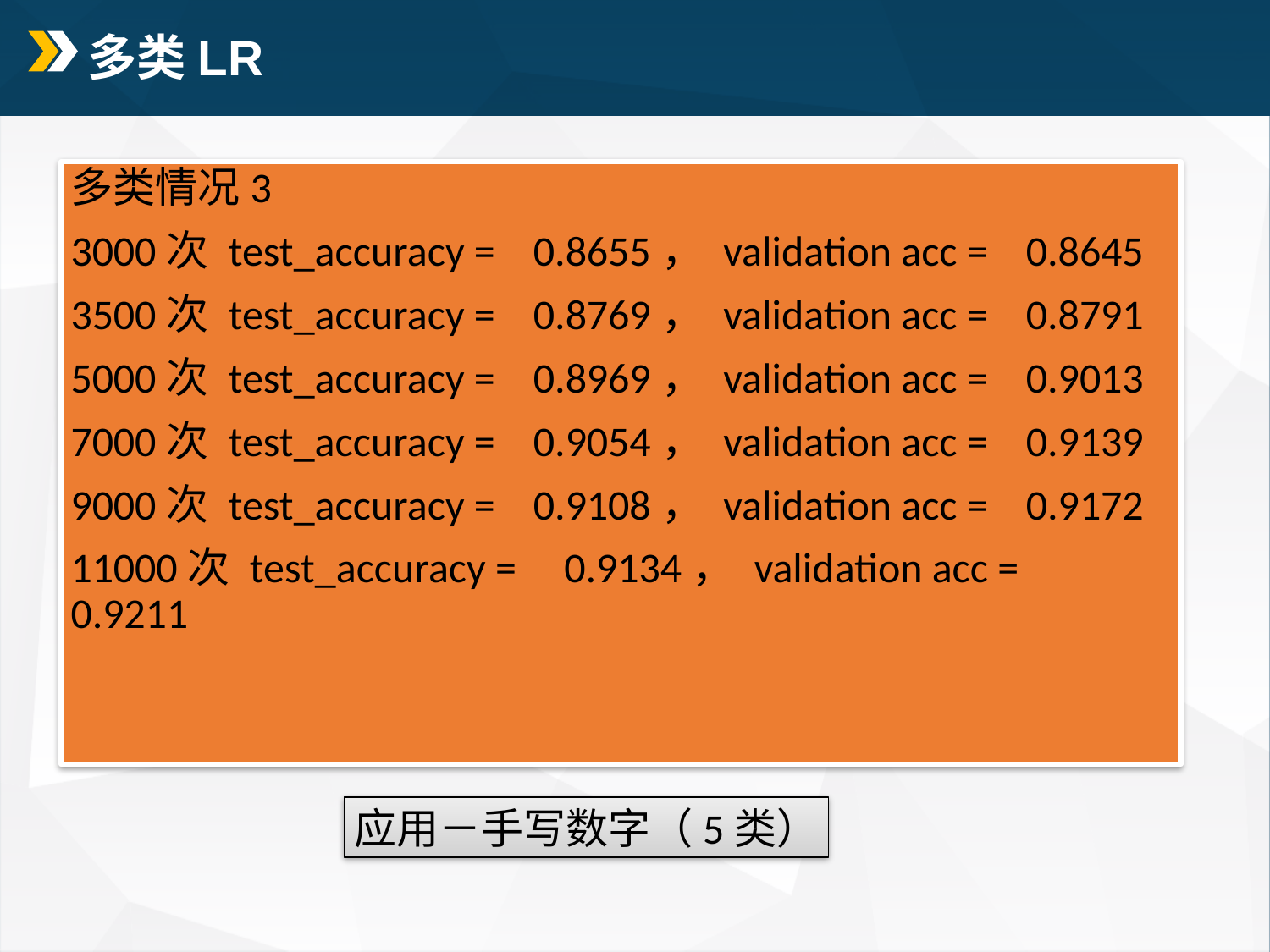

# 多类LR

多类情况3
3000次 test_accuracy =    0.8655， validation acc =    0.8645
3500次 test_accuracy =    0.8769， validation acc =    0.8791
5000次 test_accuracy =    0.8969， validation acc =    0.9013
7000次 test_accuracy =    0.9054， validation acc =    0.9139
9000次 test_accuracy =    0.9108， validation acc =    0.9172
11000次 test_accuracy =     0.9134， validation acc =     0.9211

应用－手写数字（5类）